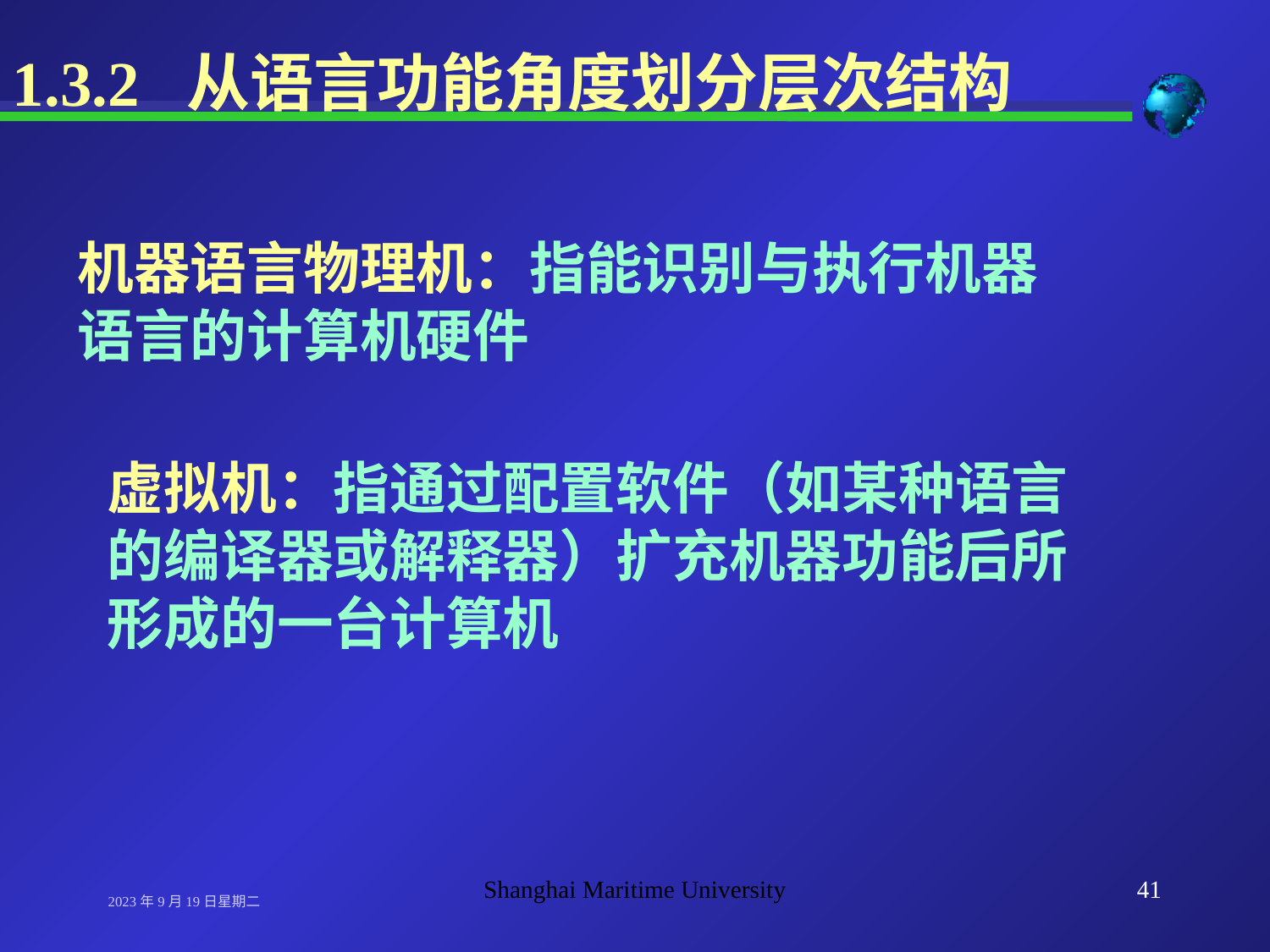

1.3.2  从语言功能角度划分层次结构
机器语言物理机：指能识别与执行机器语言的计算机硬件
虚拟机：指通过配置软件（如某种语言的编译器或解释器）扩充机器功能后所形成的一台计算机
Shanghai Maritime University
41
2023年9月19日星期二